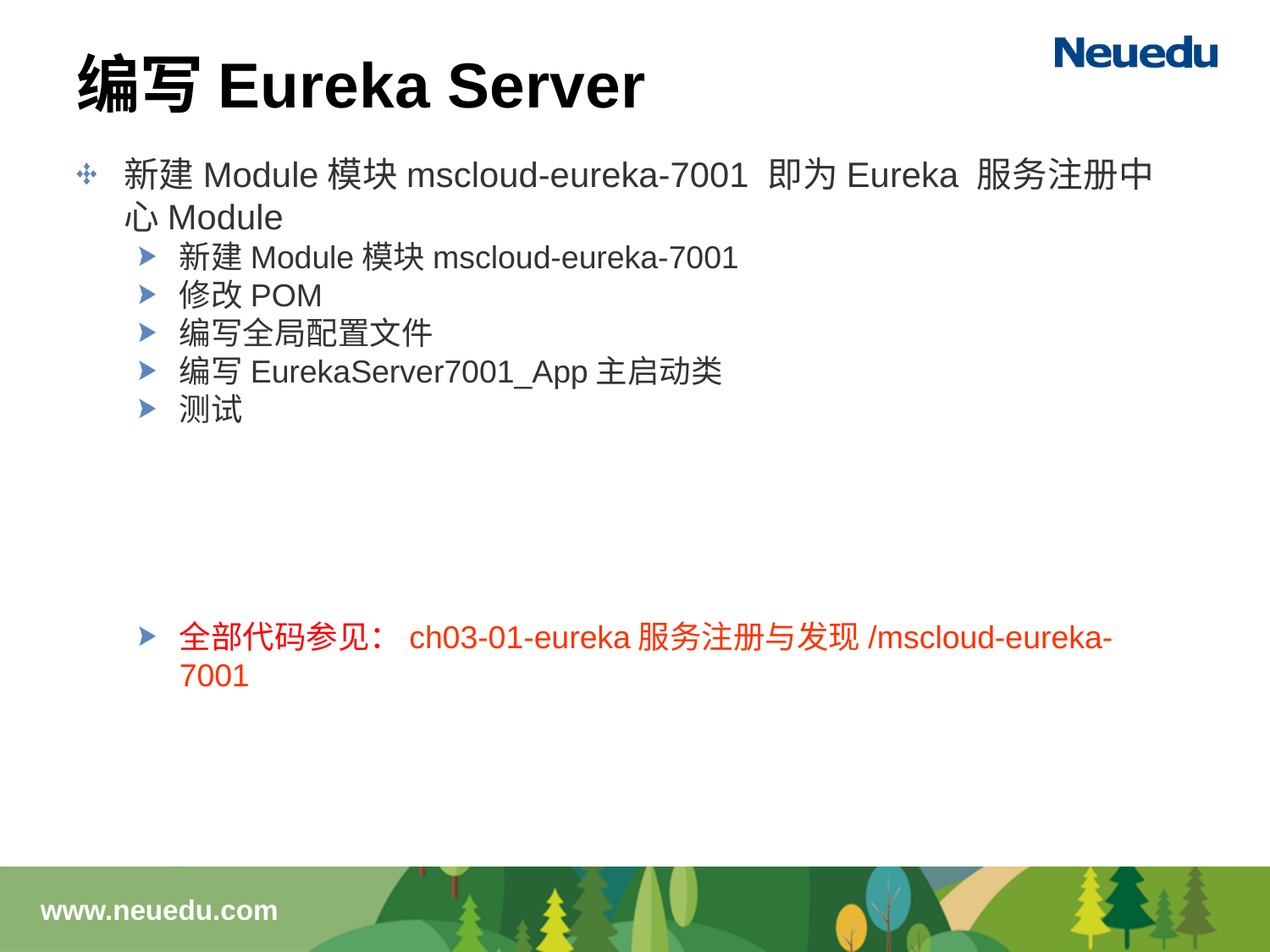

# 编写Eureka Server
新建Module模块mscloud-eureka-7001 即为Eureka 服务注册中心Module
新建Module模块mscloud-eureka-7001
修改POM
编写全局配置文件
编写EurekaServer7001_App主启动类
测试

全部代码参见：ch03-01-eureka服务注册与发现/mscloud-eureka-7001